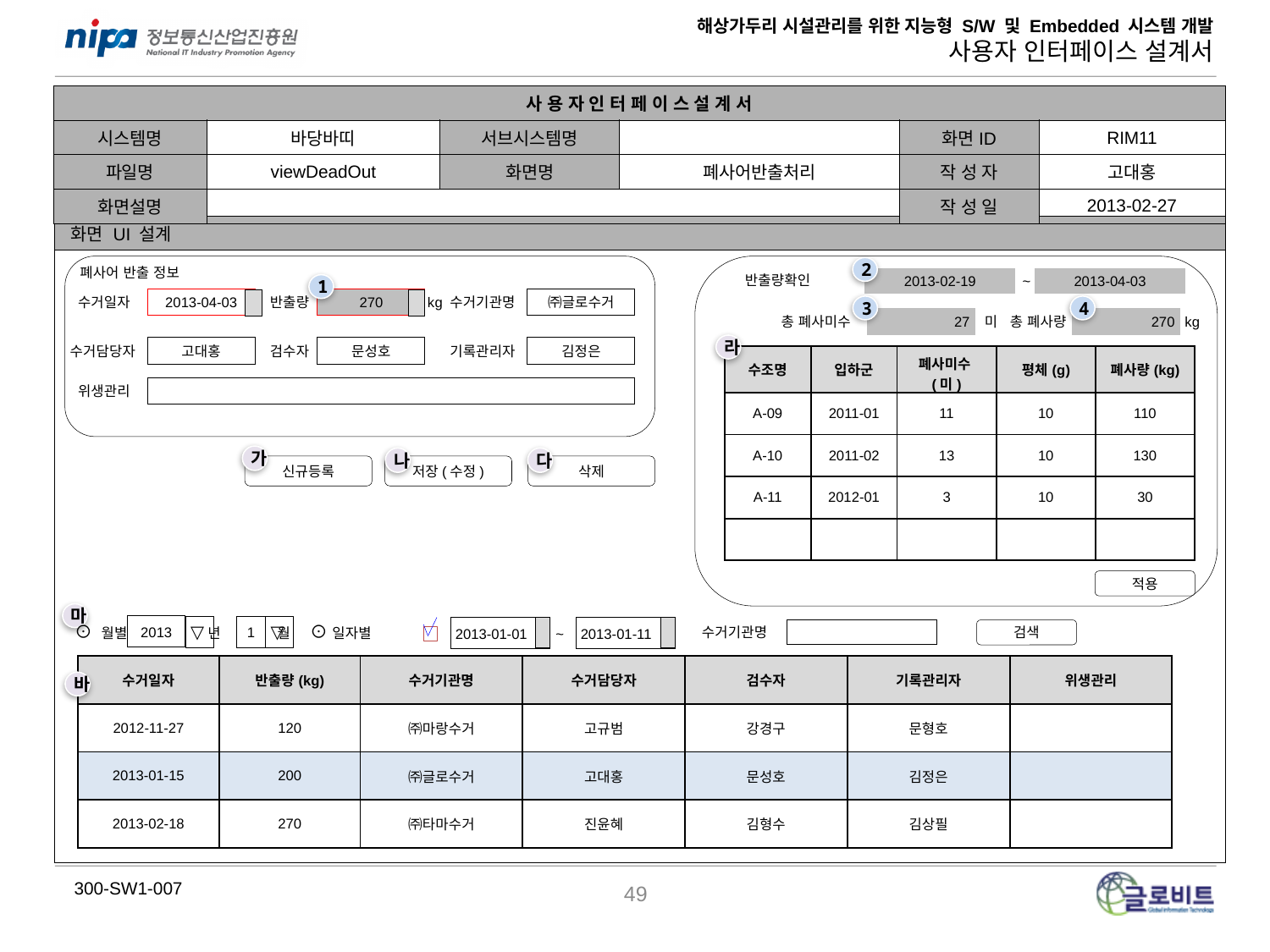

| 사 용 자 인 터 페 이 스 설 계 서 |  |  |  |  |  |
| --- | --- | --- | --- | --- | --- |
| 시스템명 | 바당바띠 | 서브시스템명 |  | 화면ID | RIM11 |
| 파일명 | viewDeadOut | 화면명 | 폐사어반출처리 | 작 성 자 | 고대홍 |
| 화면설명 |  |  |  | 작 성 일 | 2013-02-27 |
| 화면 UI 설계 |
| --- |
|  |

폐사어 반출 정보
2
반출량확인
~
2013-02-19
2013-04-03
1
수거일자
반출량
수거기관명
kg
2013-04-03
270
㈜글로수거

4
3
총 폐사미수
총 폐사량
미
kg
27
270
수거담당자
검수자
기록관리자
라
고대홍
문성호
김정은
| 수조명 | 입하군 | 폐사미수(미) | 평체(g) | 폐사량(kg) |
| --- | --- | --- | --- | --- |
| A-09 | 2011-01 | 11 | 10 | 110 |
| A-10 | 2011-02 | 13 | 10 | 130 |
| A-11 | 2012-01 | 3 | 10 | 30 |
|  |  |  |  |  |
위생관리

가
나
다
신규등록
저장(수정)
삭제
적용
마
▽
▽
⊙ 월별                    년              월     ⊙ 일자별
2013
1
~

수거기관명
2013-01-01

2013-01-11

검색
| 수거일자 | 반출량(kg) | 수거기관명 | 수거담당자 | 검수자 | 기록관리자 | 위생관리 |
| --- | --- | --- | --- | --- | --- | --- |
| 2012-11-27 | 120 | ㈜마랑수거 | 고규범 | 강경구 | 문형호 |  |
| 2013-01-15 | 200 | ㈜글로수거 | 고대홍 | 문성호 | 김정은 |  |
| 2013-02-18 | 270 | ㈜타마수거 | 진윤혜 | 김형수 | 김상필 |  |
바